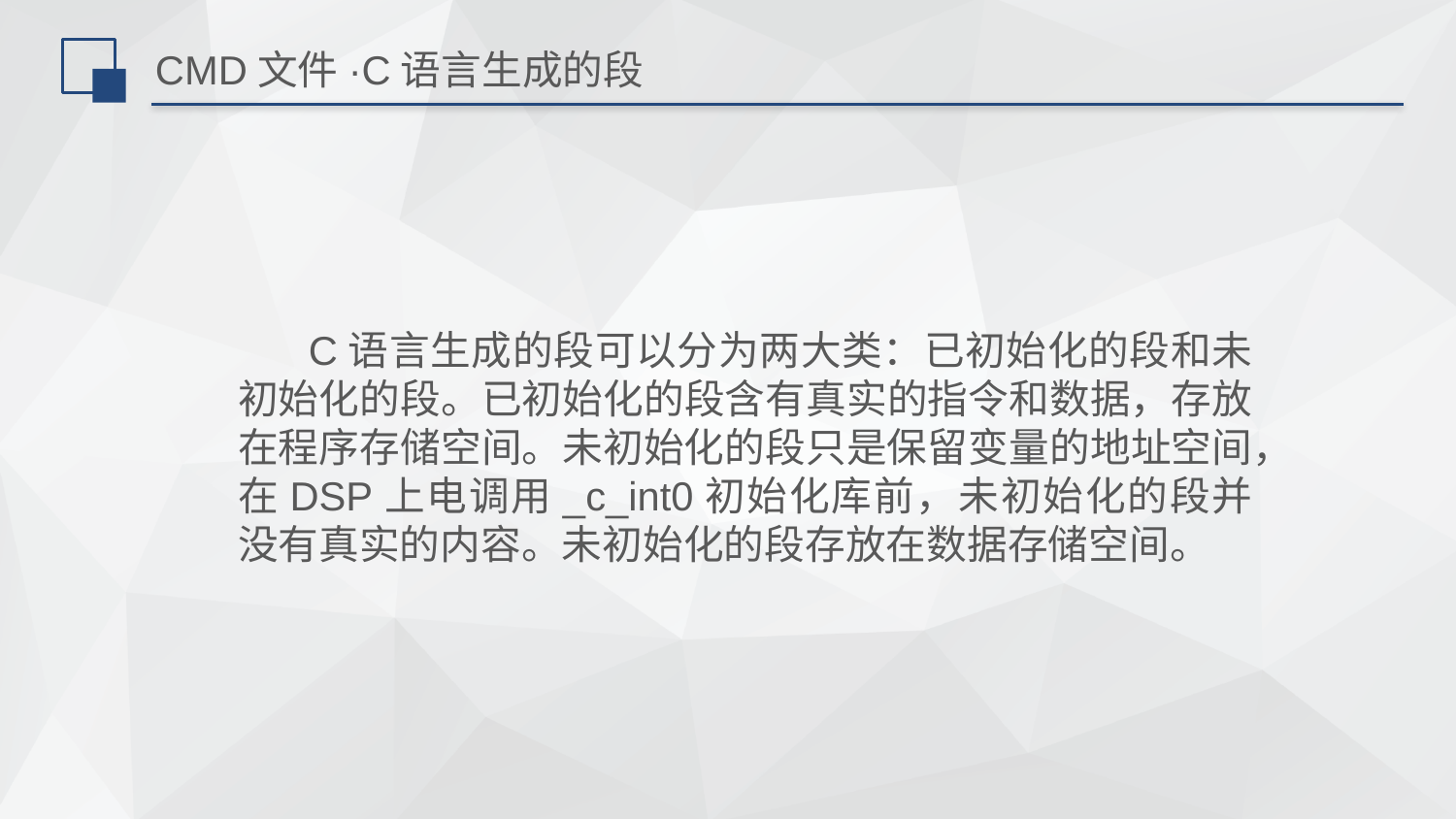

# CMD文件·C语言生成的段
      C语言生成的段可以分为两大类：已初始化的段和未初始化的段。已初始化的段含有真实的指令和数据，存放在程序存储空间。未初始化的段只是保留变量的地址空间，在DSP上电调用_c_int0初始化库前，未初始化的段并没有真实的内容。未初始化的段存放在数据存储空间。